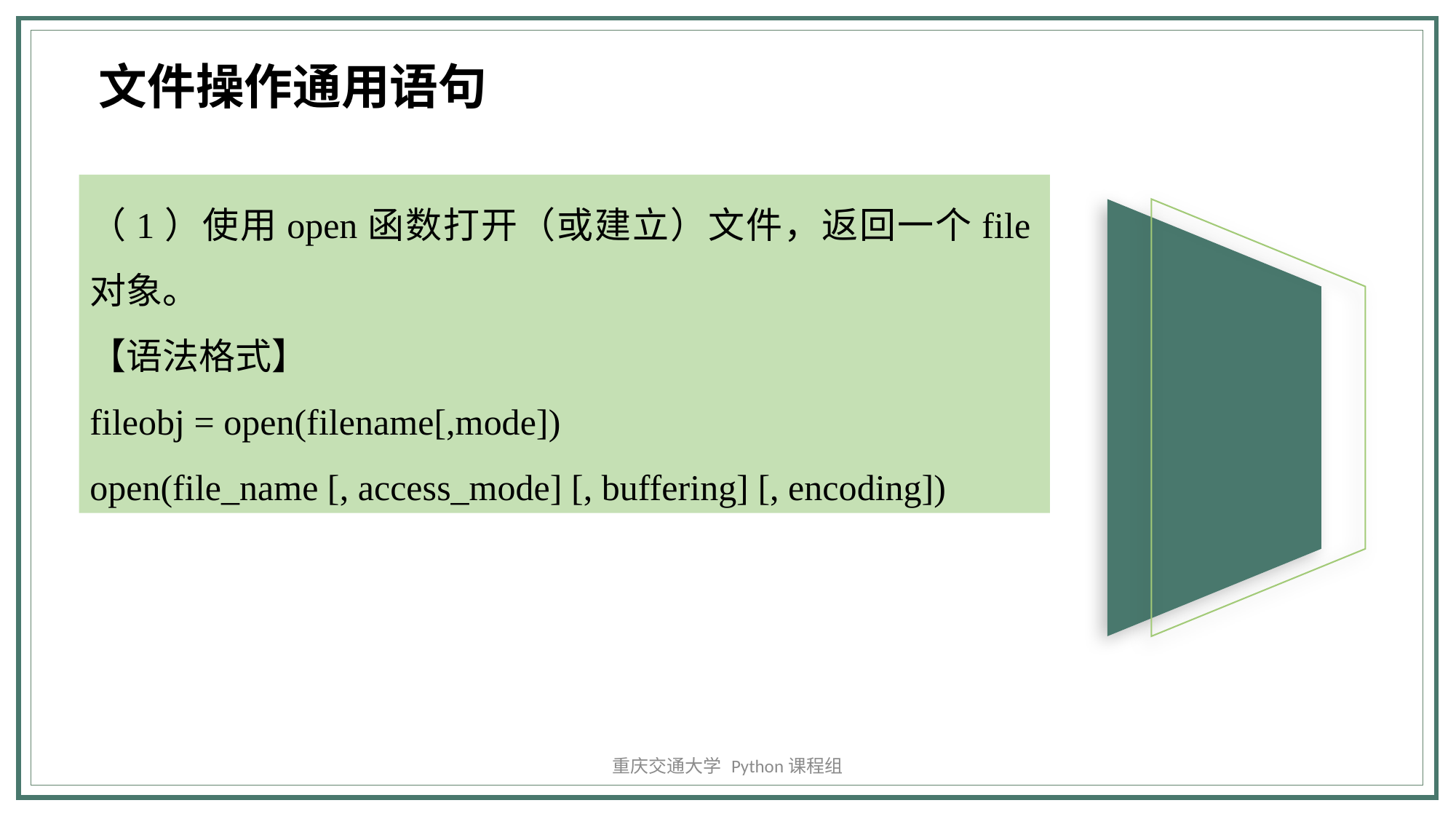

文件操作通用语句
（1）使用open函数打开（或建立）文件，返回一个file对象。
【语法格式】
fileobj = open(filename[,mode])
open(file_name [, access_mode] [, buffering] [, encoding])

添加标题
重庆交通大学 Python课程组